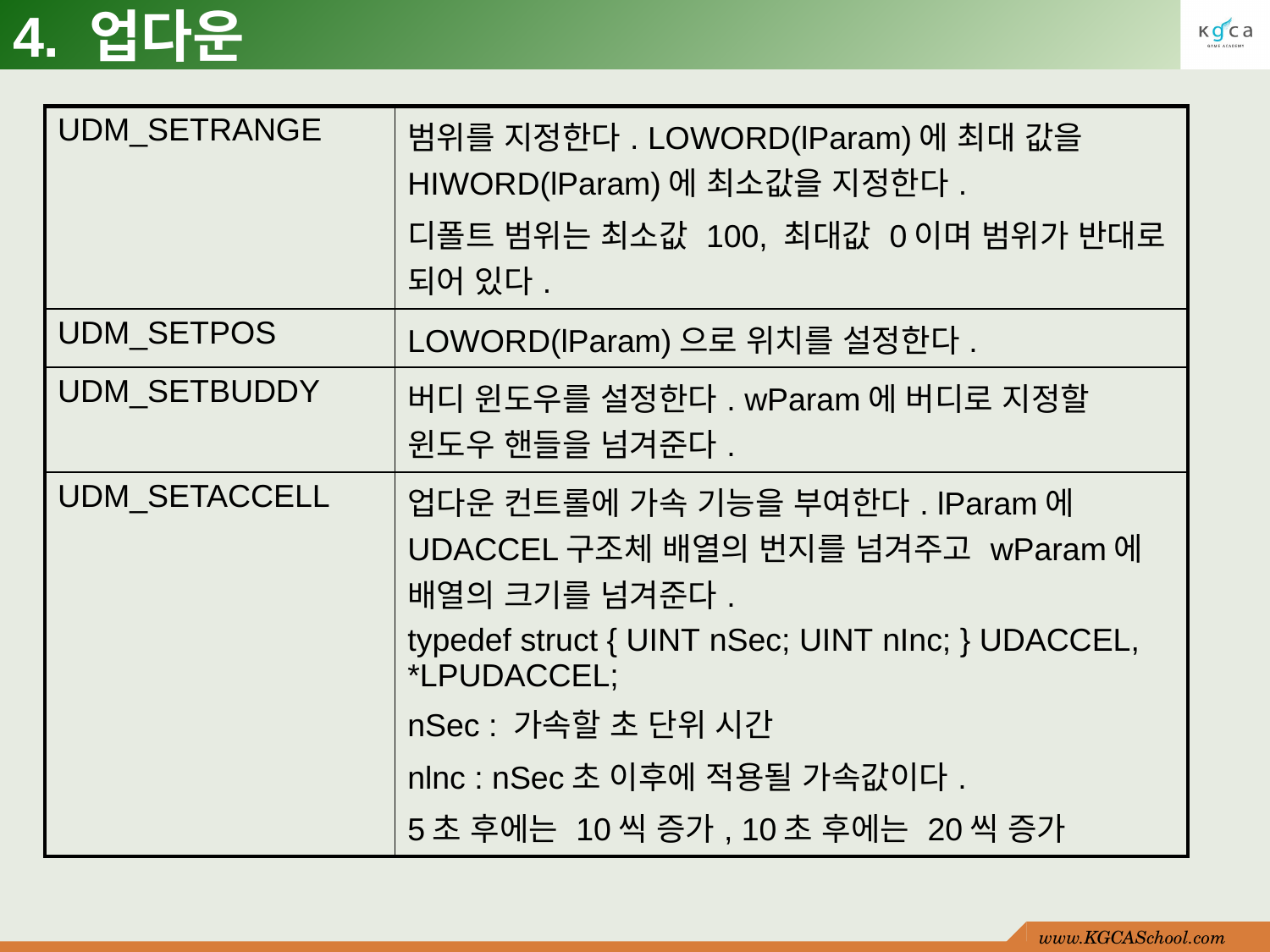

# 4. 업다운
| UDM\_SETRANGE | 범위를 지정한다. LOWORD(lParam)에 최대 값을 HIWORD(lParam)에 최소값을 지정한다. 디폴트 범위는 최소값 100, 최대값 0이며 범위가 반대로 되어 있다. |
| --- | --- |
| UDM\_SETPOS | LOWORD(lParam)으로 위치를 설정한다. |
| UDM\_SETBUDDY | 버디 윈도우를 설정한다. wParam에 버디로 지정할 윈도우 핸들을 넘겨준다. |
| UDM\_SETACCELL | 업다운 컨트롤에 가속 기능을 부여한다. lParam에 UDACCEL구조체 배열의 번지를 넘겨주고 wParam에 배열의 크기를 넘겨준다. typedef struct { UINT nSec; UINT nInc; } UDACCEL, \*LPUDACCEL; nSec : 가속할 초 단위 시간 nlnc : nSec초 이후에 적용될 가속값이다. 5초 후에는 10씩 증가, 10초 후에는 20씩 증가 |